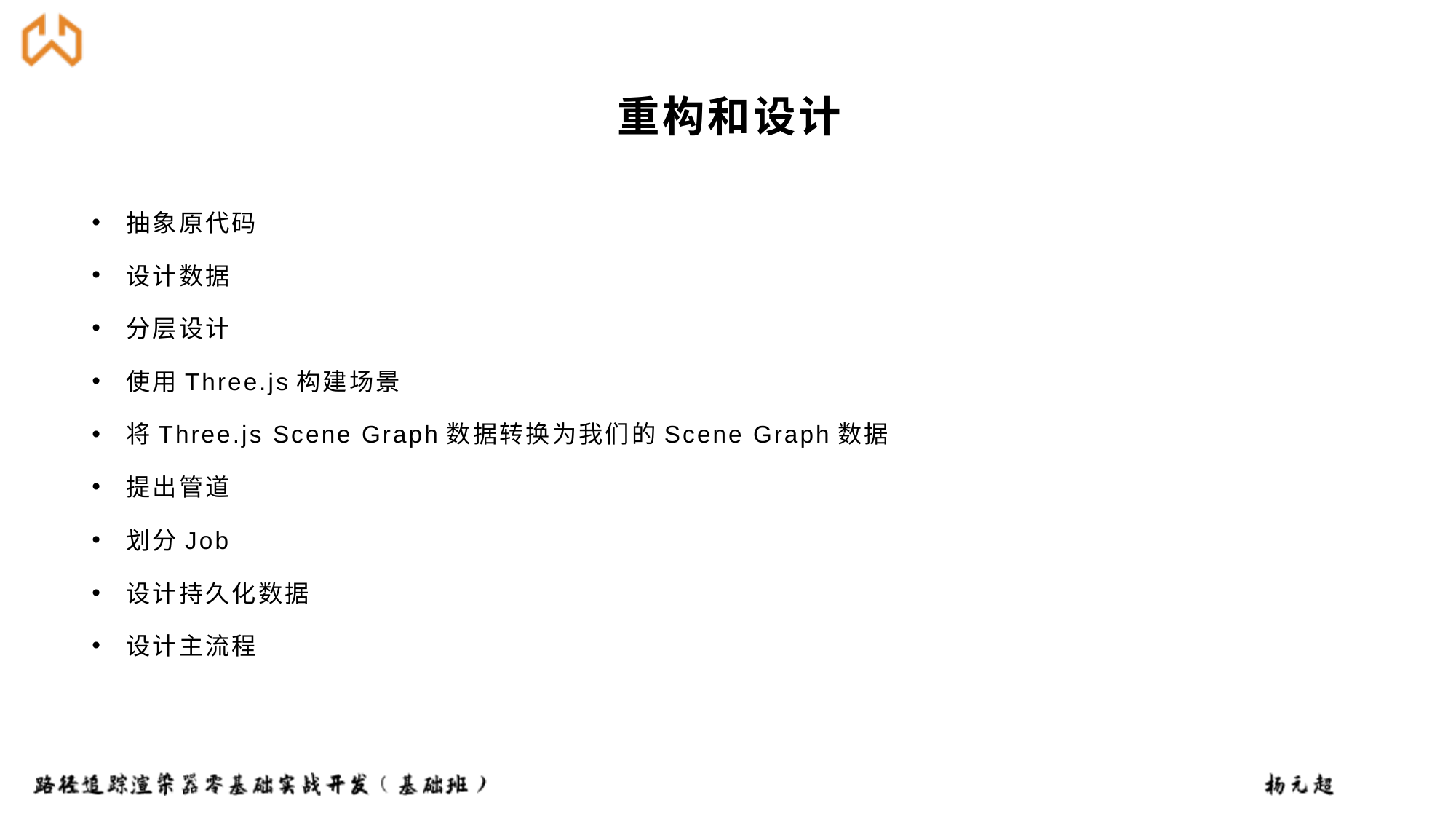

# 重构和设计
抽象原代码
设计数据
分层设计
使用Three.js构建场景
将Three.js Scene Graph数据转换为我们的Scene Graph数据
提出管道
划分Job
设计持久化数据
设计主流程